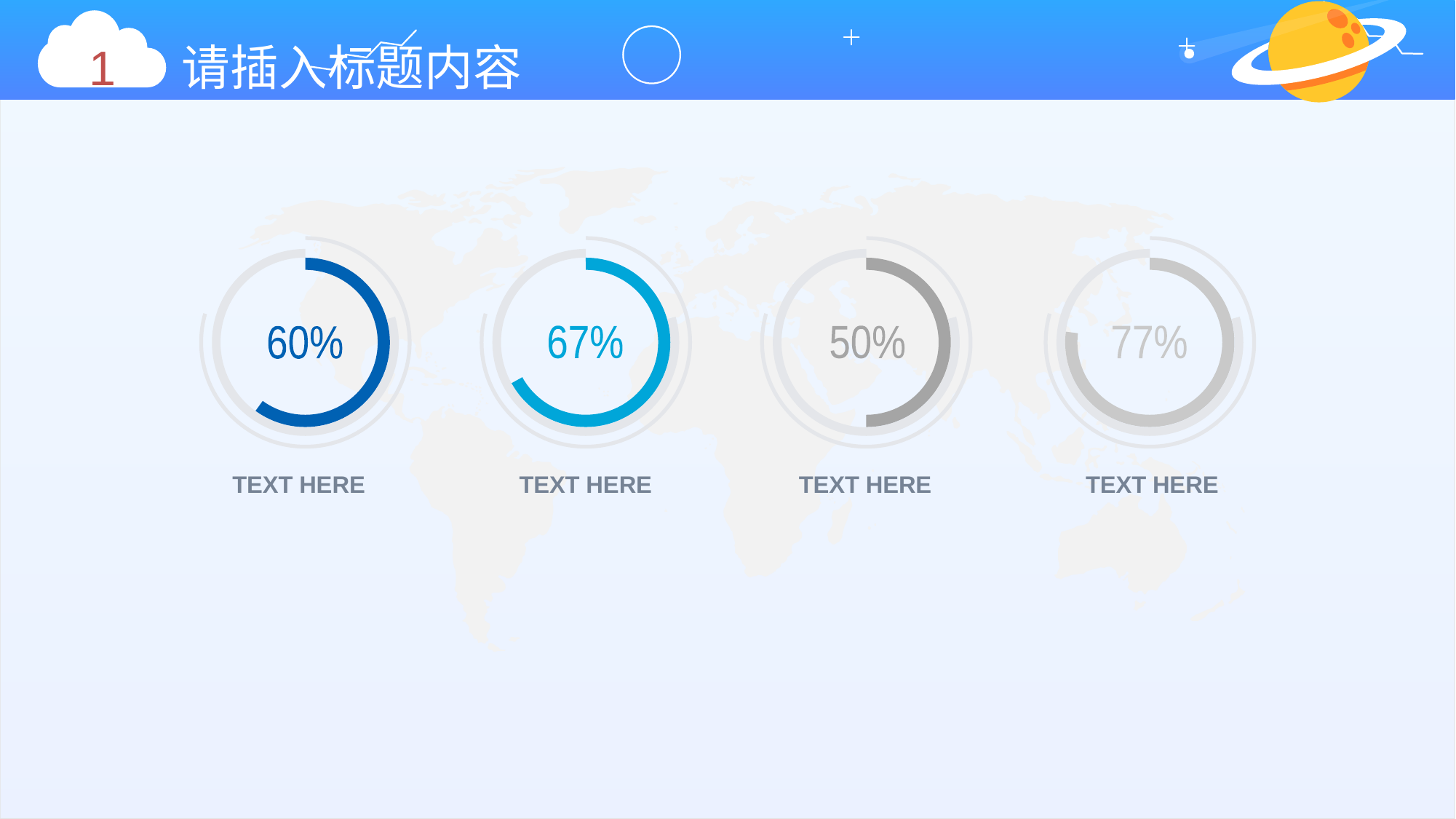

1    请插入标题内容

77%
50%
67%
60%
TEXT HERE
TEXT HERE
TEXT HERE
TEXT HERE